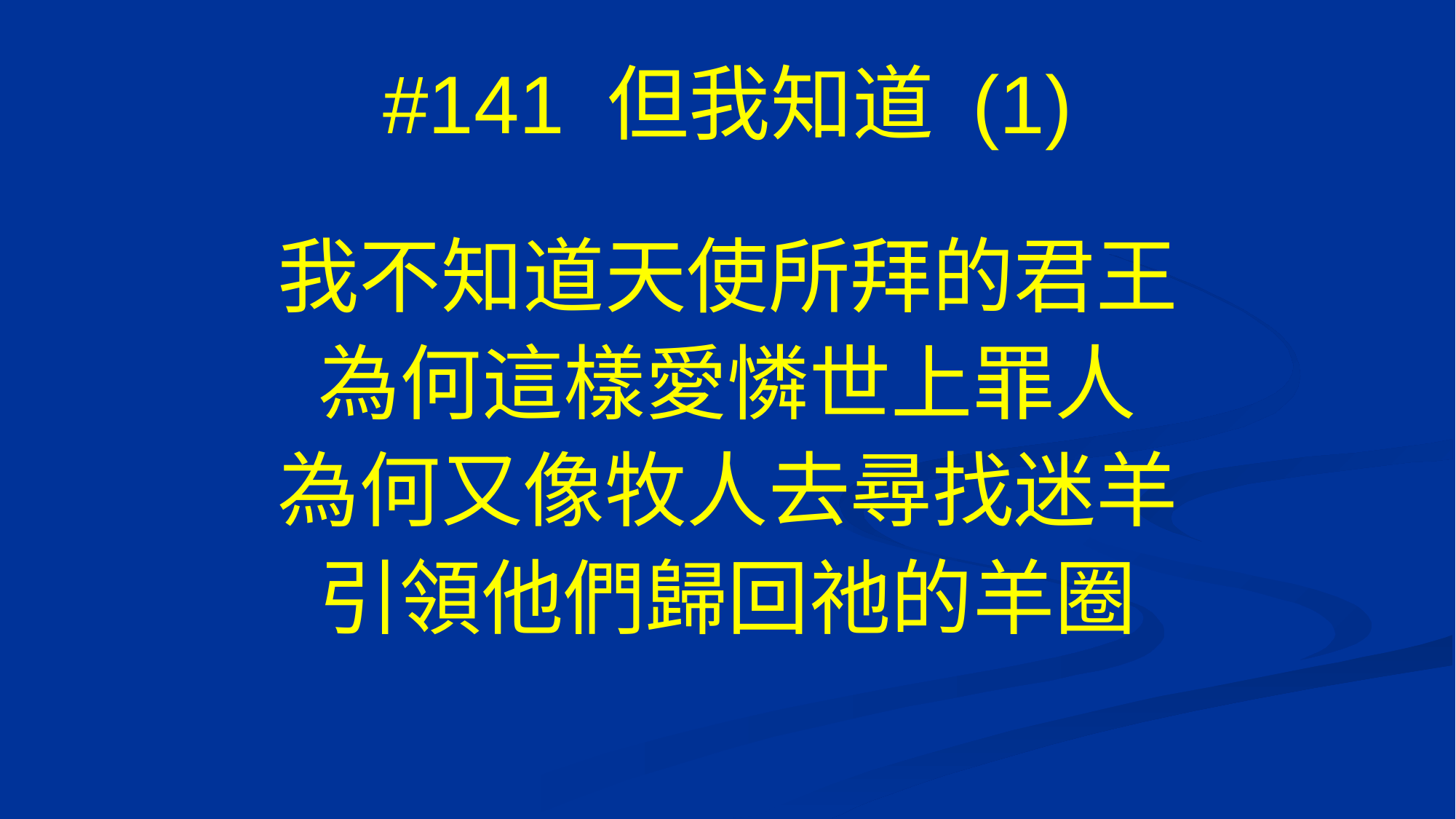

# #141 但我知道 (1)
我不知道天使所拜的君王
為何這樣愛憐世上罪人
為何又像牧人去尋找迷羊
引領他們歸回祂的羊圈